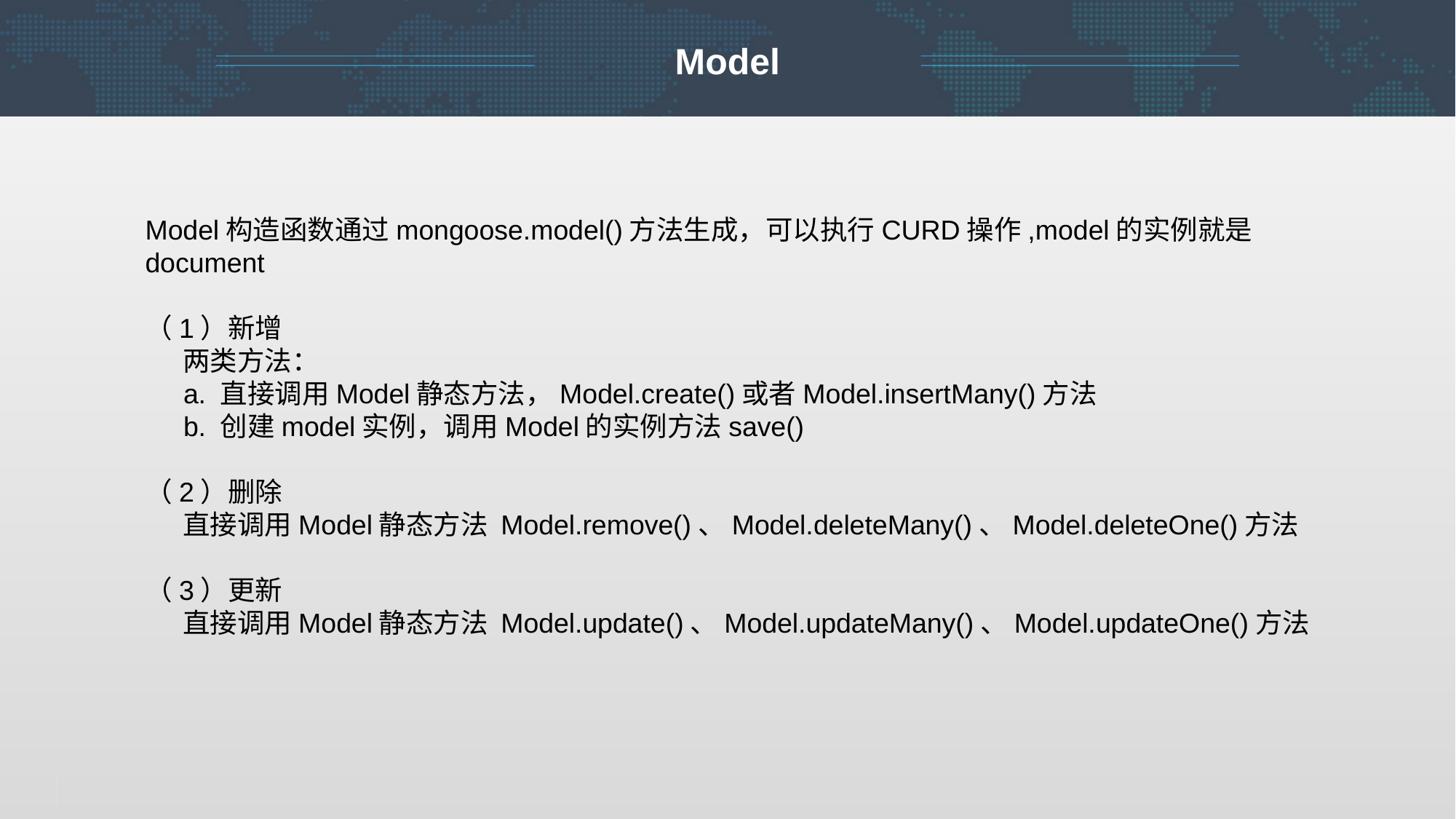

Model

Model构造函数通过mongoose.model()方法生成，可以执行CURD操作,model的实例就是document

（1）新增
     两类方法：
     a. 直接调用Model静态方法，Model.create()或者Model.insertMany()方法
     b. 创建model实例，调用Model的实例方法save()

（2）删除
     直接调用Model静态方法 Model.remove()、Model.deleteMany()、Model.deleteOne()方法

（3）更新
     直接调用Model静态方法 Model.update()、Model.updateMany()、Model.updateOne()方法